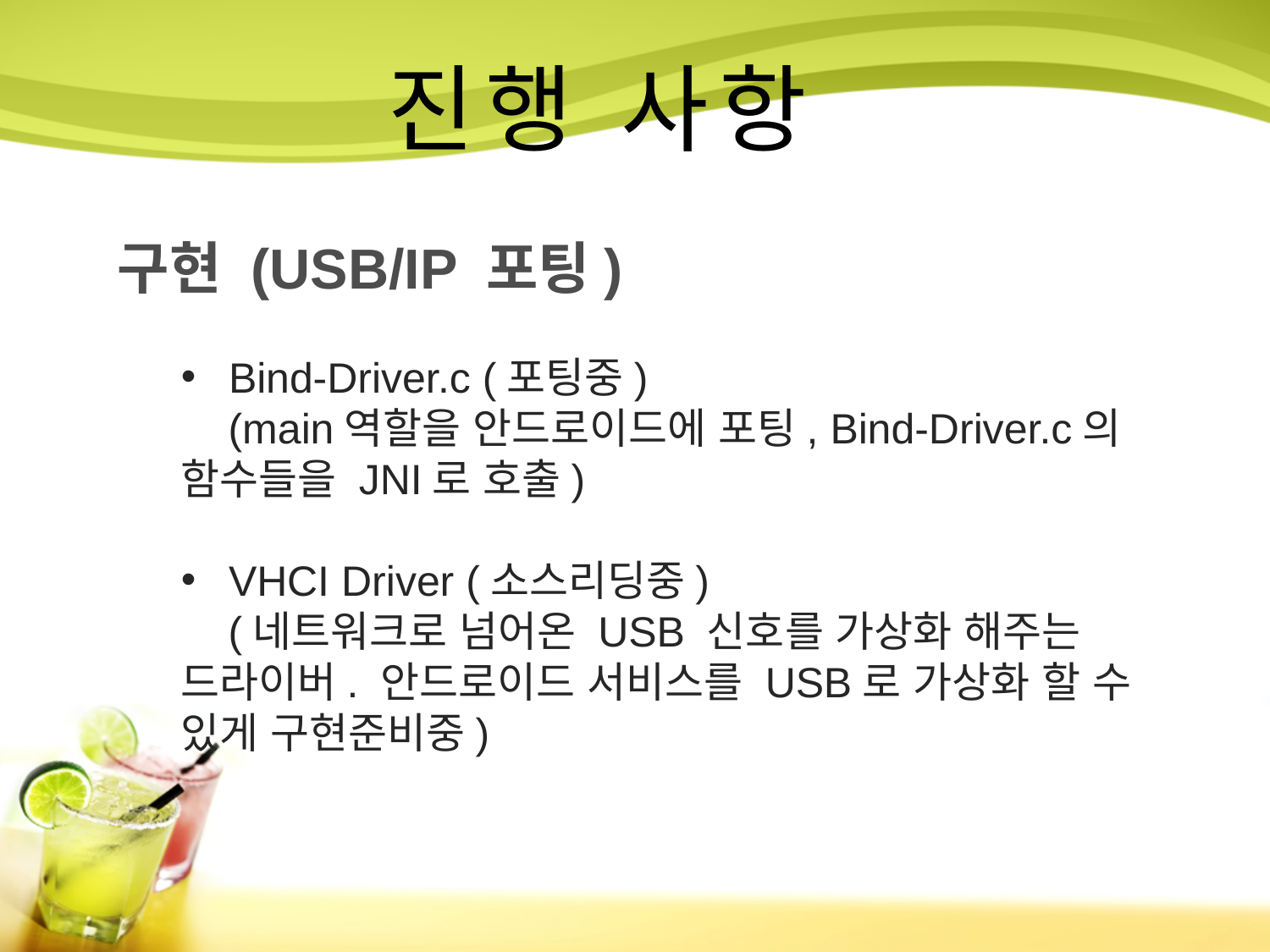

진행 사항
구현 (USB/IP 포팅)

Bind-Driver.c (포팅중)
    (main역할을 안드로이드에 포팅, Bind-Driver.c의 함수들을 JNI로 호출)

VHCI Driver (소스리딩중)
    (네트워크로 넘어온 USB 신호를 가상화 해주는 드라이버. 안드로이드 서비스를 USB로 가상화 할 수 있게 구현준비중)